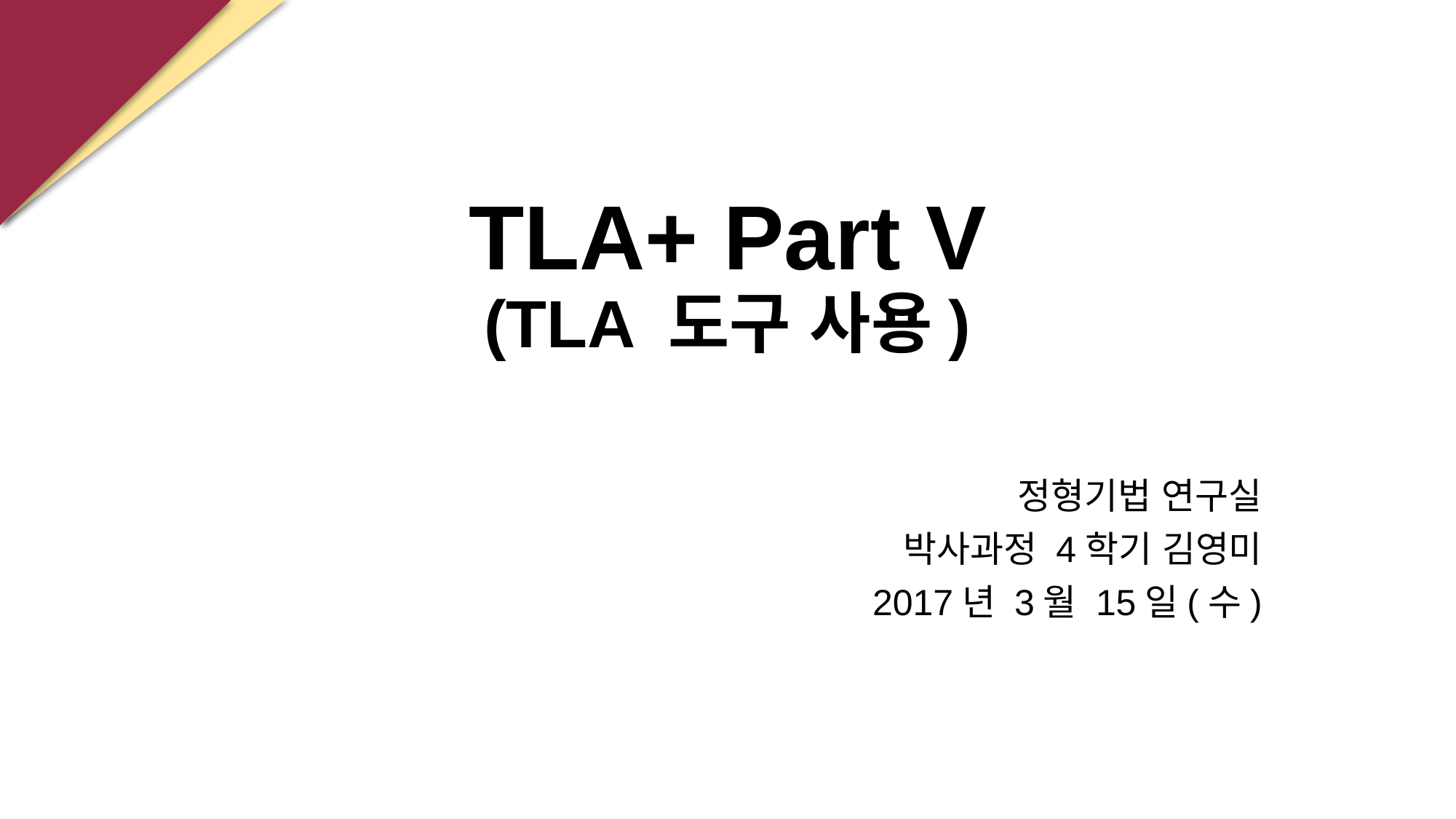

# TLA+ Part V (TLA 도구 사용)
정형기법 연구실
박사과정 4학기 김영미
2017년 3월 15일(수)